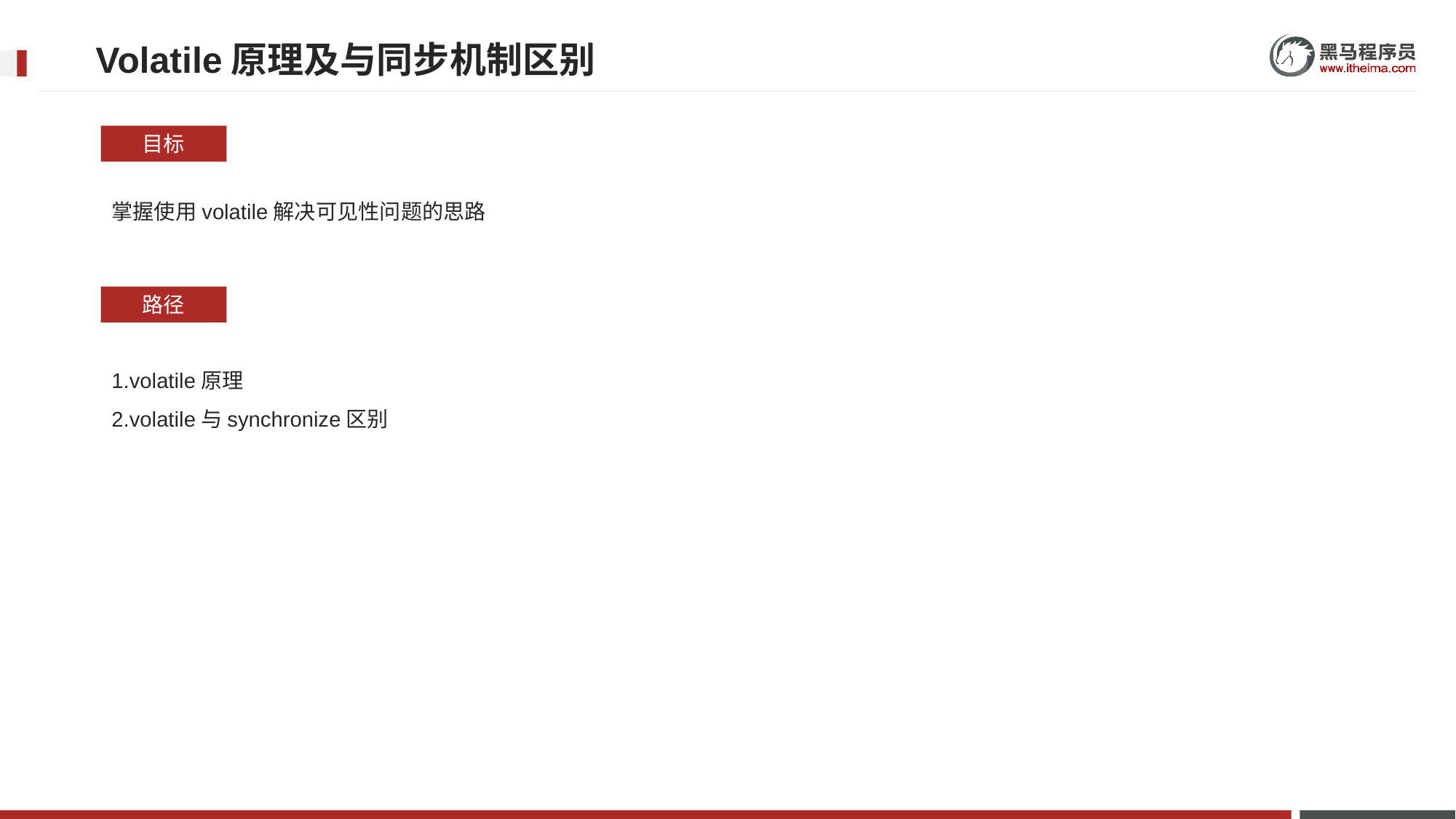

# Volatile原理及与同步机制区别
目标
掌握使用volatile解决可见性问题的思路
路径
1.volatile原理
2.volatile与synchronize区别